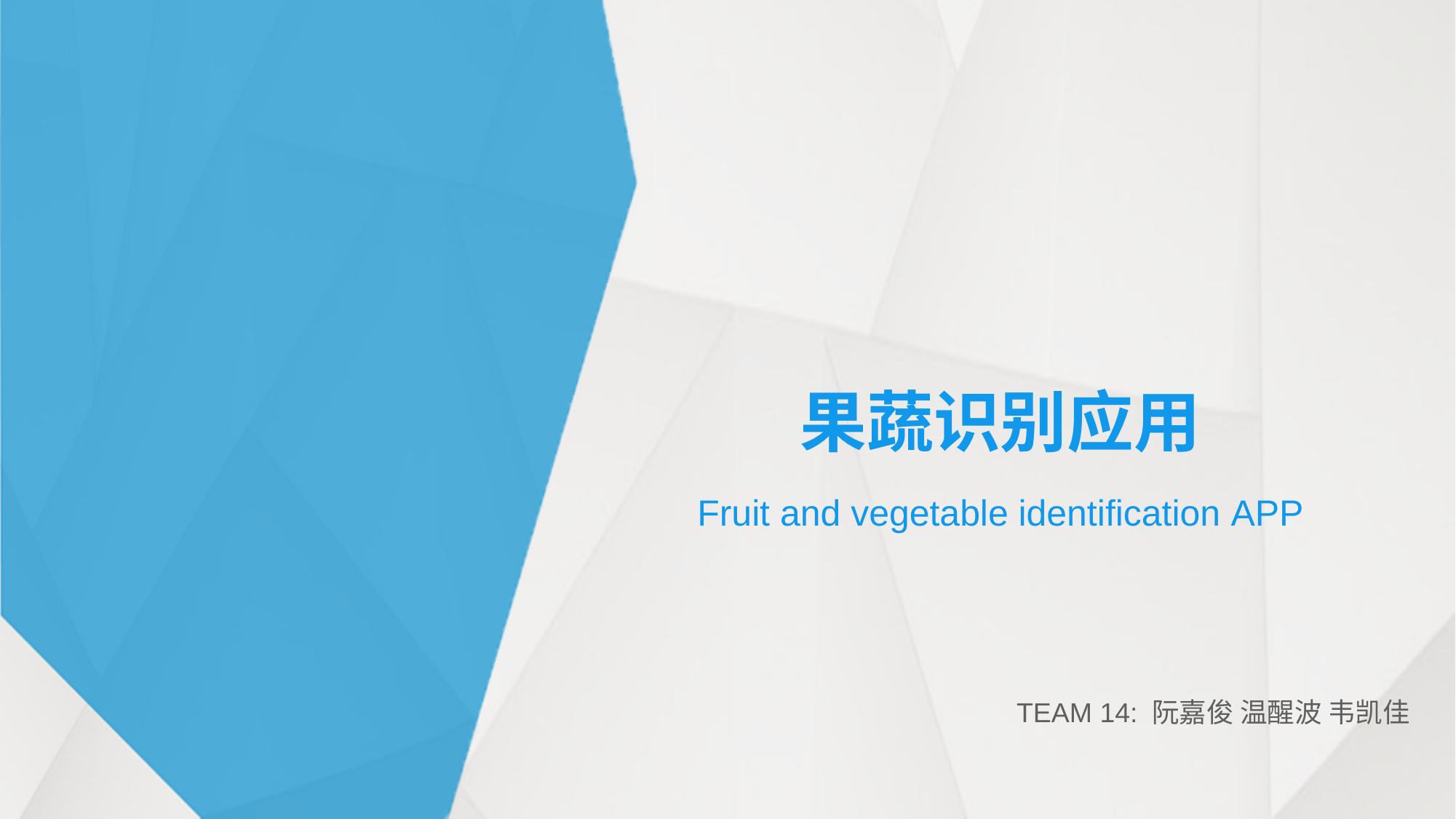

# 果蔬识别应用
Fruit and vegetable identification APP
TEAM 14: 阮嘉俊 温醒波 韦凯佳